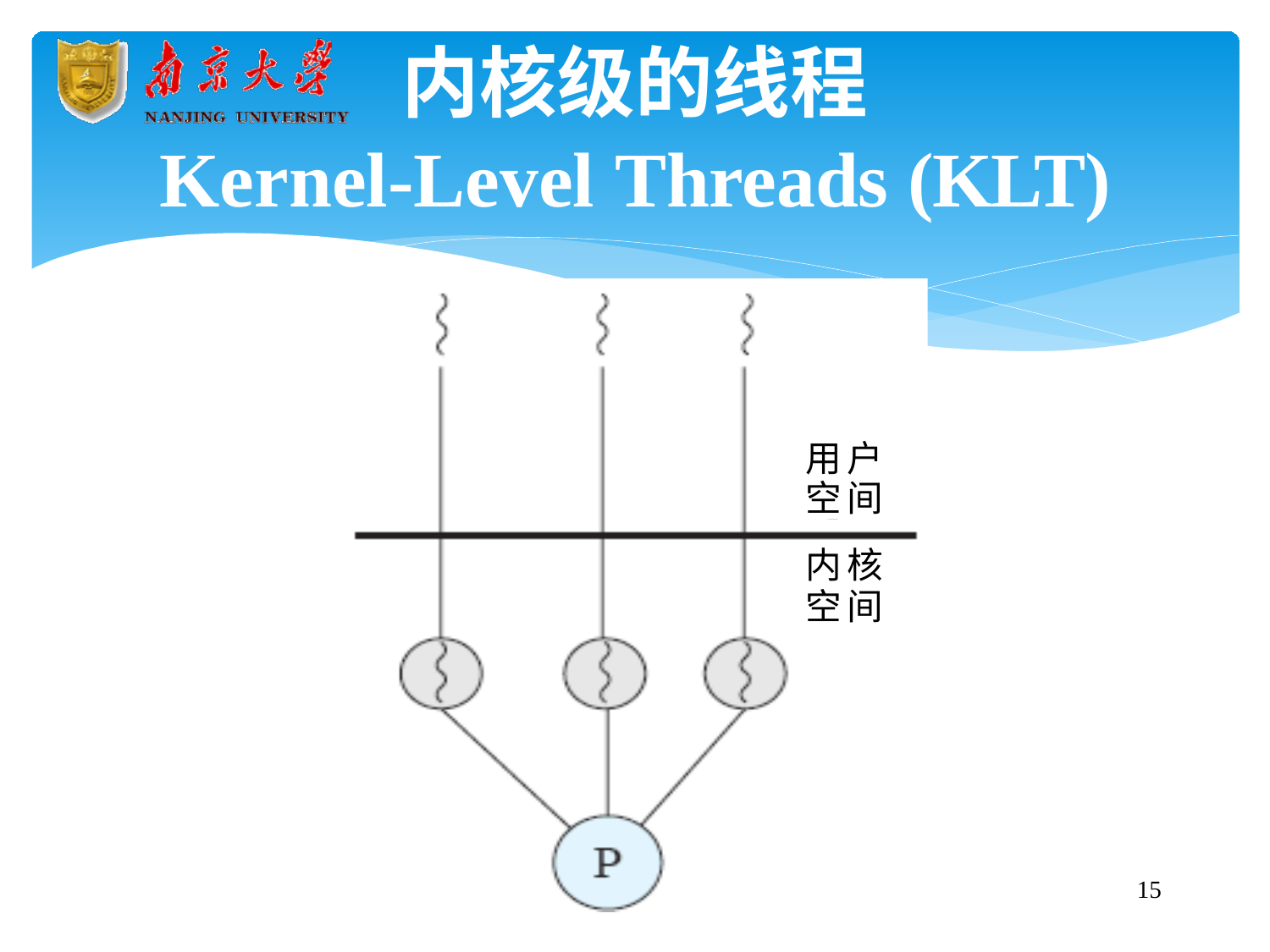

# 内核级的线程
Kernel-Level Threads (KLT)

用户 空间
内核
空间
15